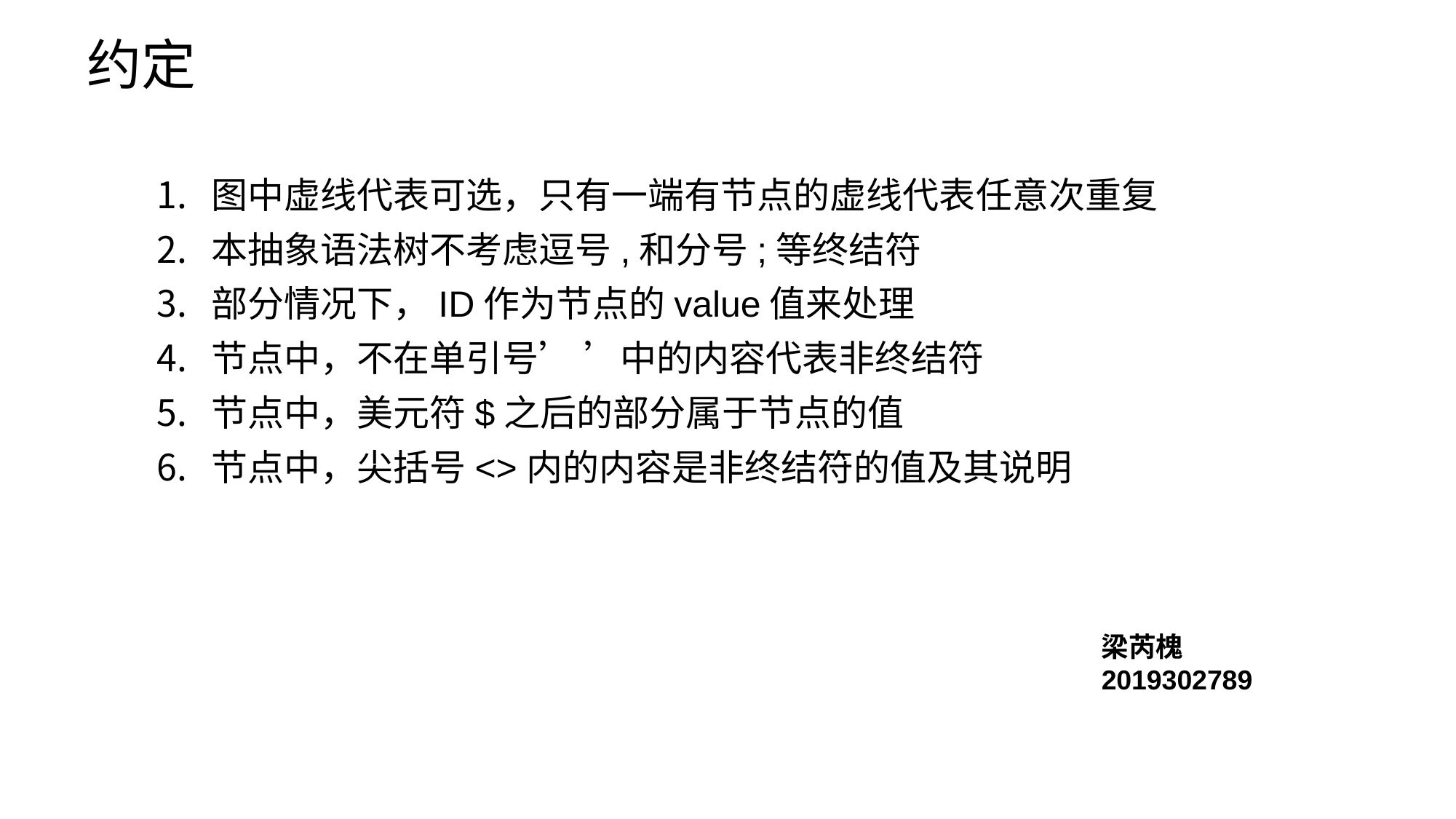

# 约定
图中虚线代表可选，只有一端有节点的虚线代表任意次重复
本抽象语法树不考虑逗号,和分号;等终结符
部分情况下，ID作为节点的value值来处理
节点中，不在单引号’ ’中的内容代表非终结符
节点中，美元符$之后的部分属于节点的值
节点中，尖括号<>内的内容是非终结符的值及其说明
梁芮槐
2019302789